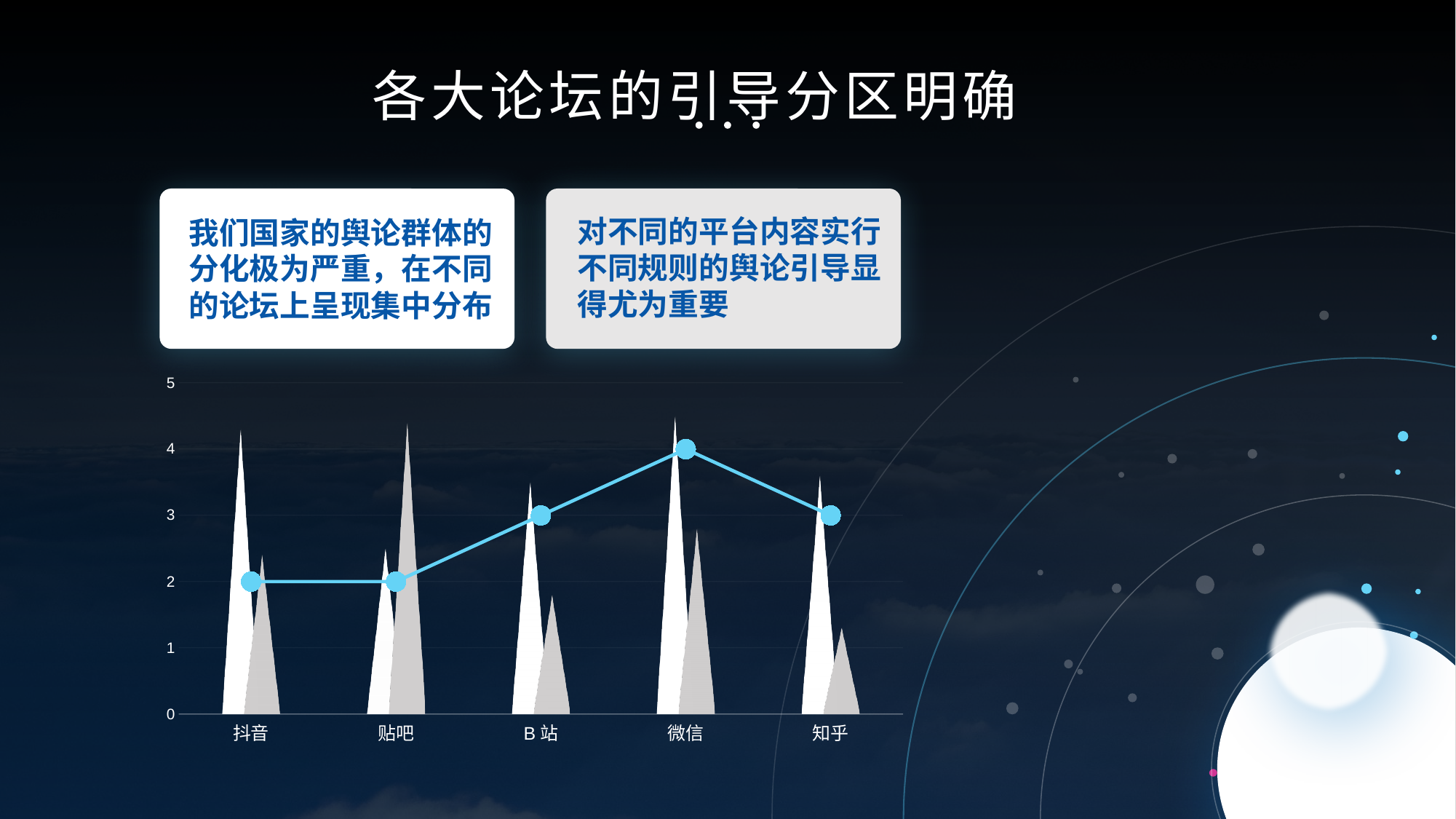

各大论坛的引导分区明确

对不同的平台内容实行不同规则的舆论引导显得尤为重要
我们国家的舆论群体的分化极为严重，在不同的论坛上呈现集中分布

### Chart

| Category | 系列 1 | 系列 2 | 系列 3 |
|---|---|---|---|
| 抖音 | 4.3 | 2.4 | 2.0 |
| 贴吧 | 2.5 | 4.4 | 2.0 |
| B站 | 3.5 | 1.8 | 3.0 |
| 微信 | 4.5 | 2.8 | 4.0 |
| 知乎 | 3.6 | 1.3 | 3.0 |